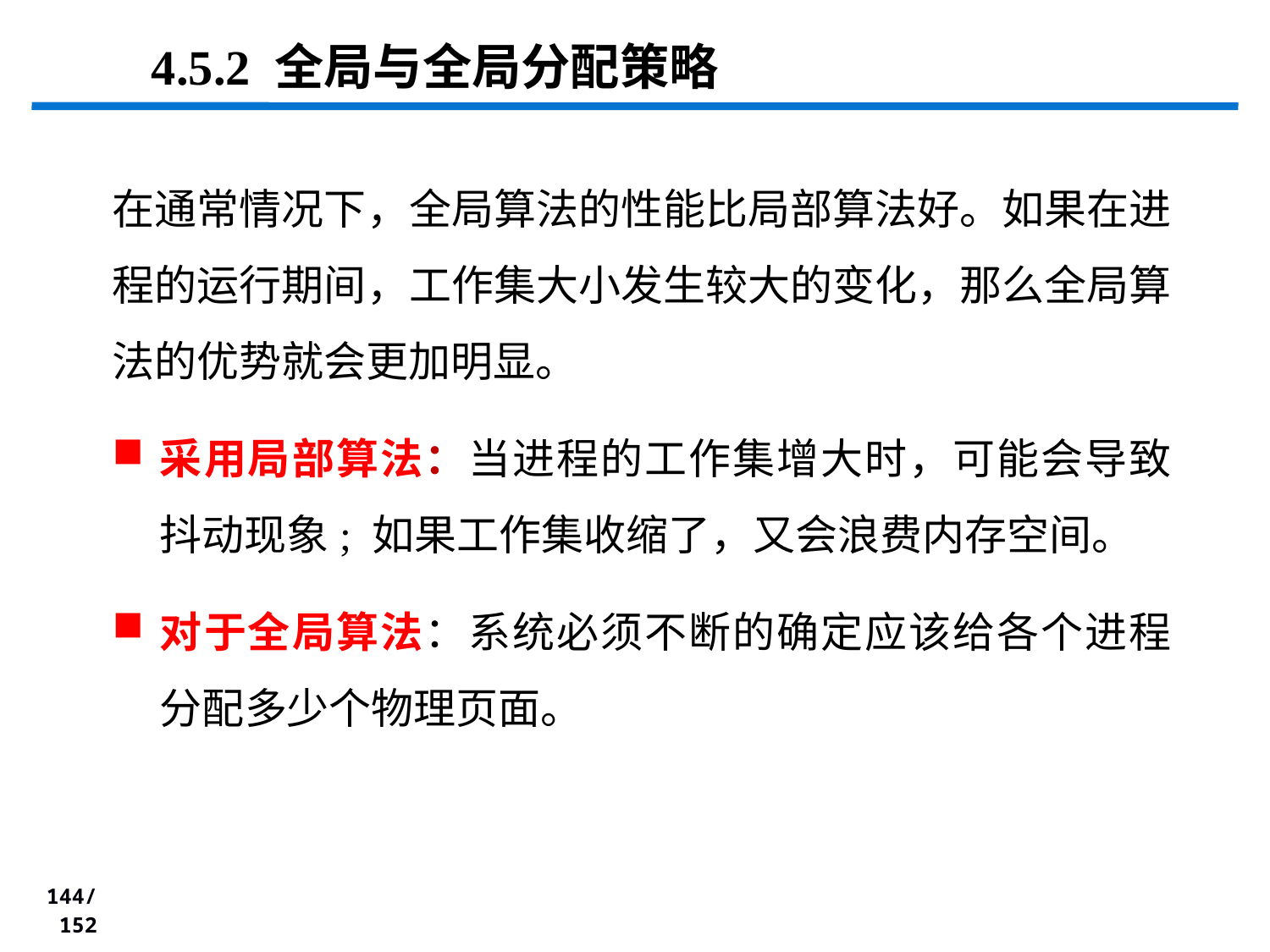

4.5.2 全局与全局分配策略
在通常情况下，全局算法的性能比局部算法好。如果在进程的运行期间，工作集大小发生较大的变化，那么全局算法的优势就会更加明显。
采用局部算法：当进程的工作集增大时，可能会导致抖动现象; 如果工作集收缩了，又会浪费内存空间。
对于全局算法：系统必须不断的确定应该给各个进程分配多少个物理页面。